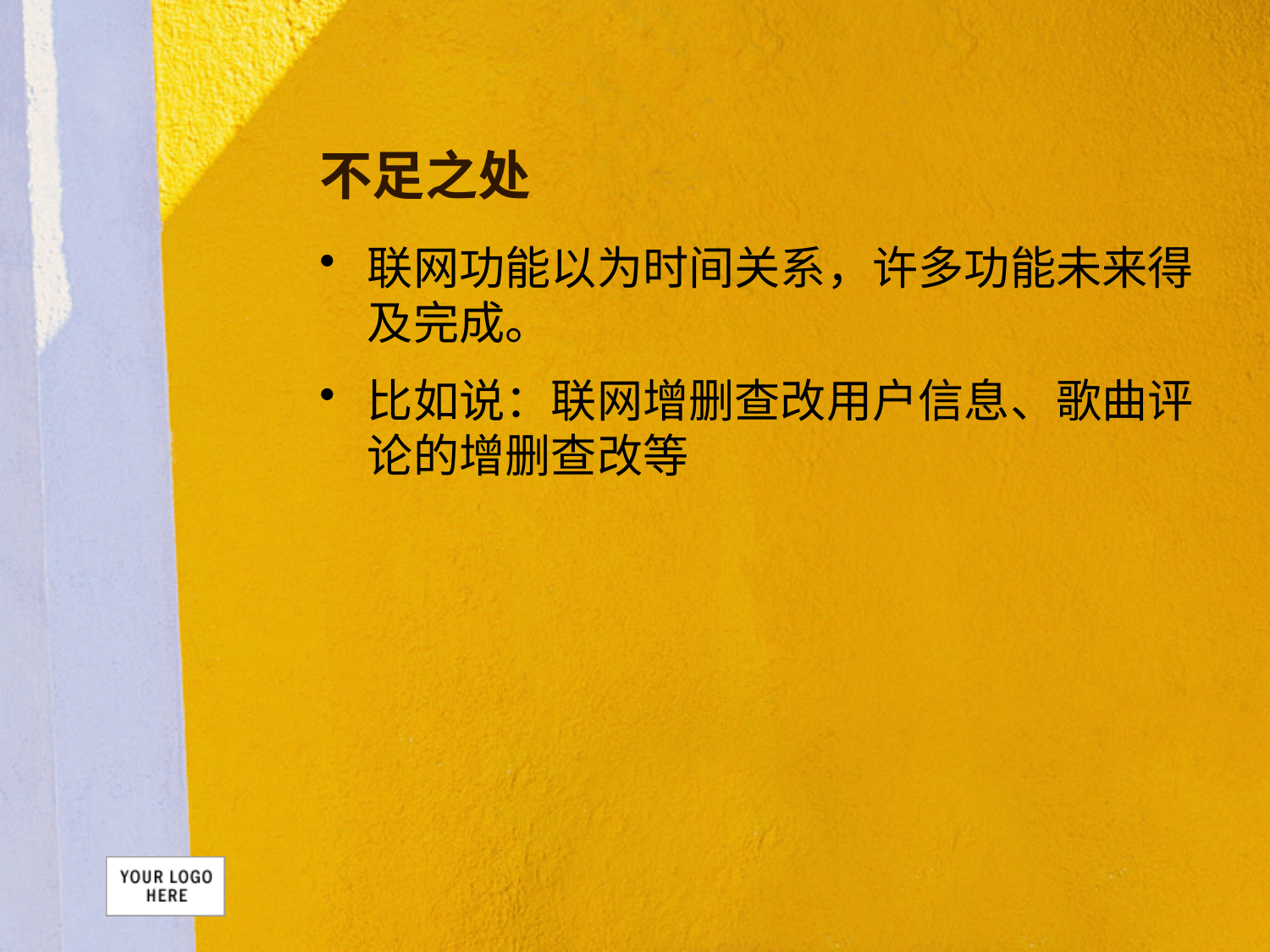

# 不足之处
联网功能以为时间关系，许多功能未来得及完成。
比如说：联网增删查改用户信息、歌曲评论的增删查改等